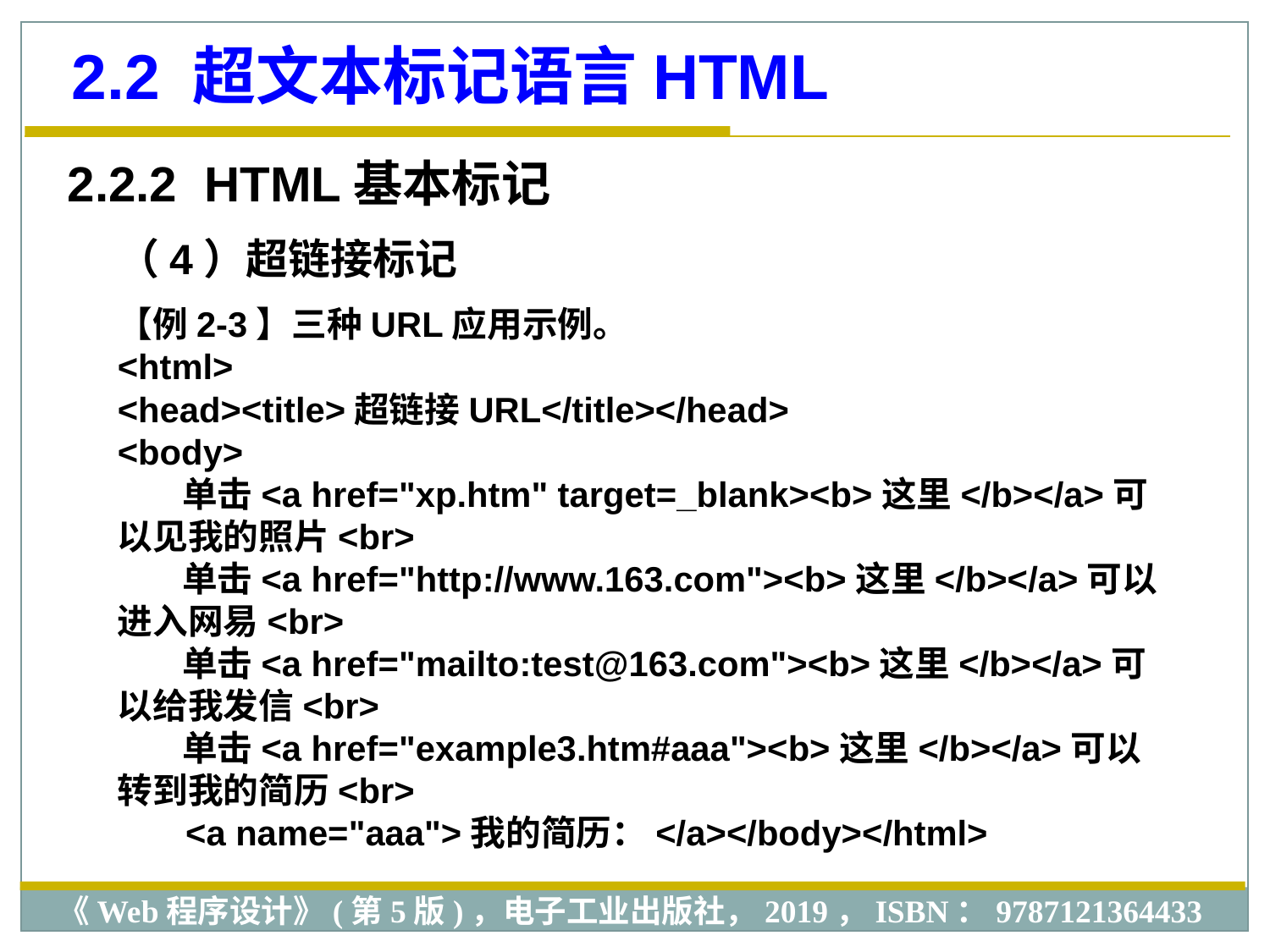

2.2 超文本标记语言HTML
2.2.2  HTML基本标记
（4）超链接标记
【例2-3】三种URL应用示例。
<html>
<head><title>超链接URL</title></head>
<body>
       单击<a href="xp.htm" target=_blank><b>这里</b></a>可以见我的照片<br>
       单击<a href="http://www.163.com"><b>这里</b></a>可以进入网易<br>
       单击<a href="mailto:test@163.com"><b>这里</b></a>可以给我发信<br>
       单击<a href="example3.htm#aaa"><b>这里</b></a>可以转到我的简历<br>
       <a name="aaa">我的简历：</a></body></html>